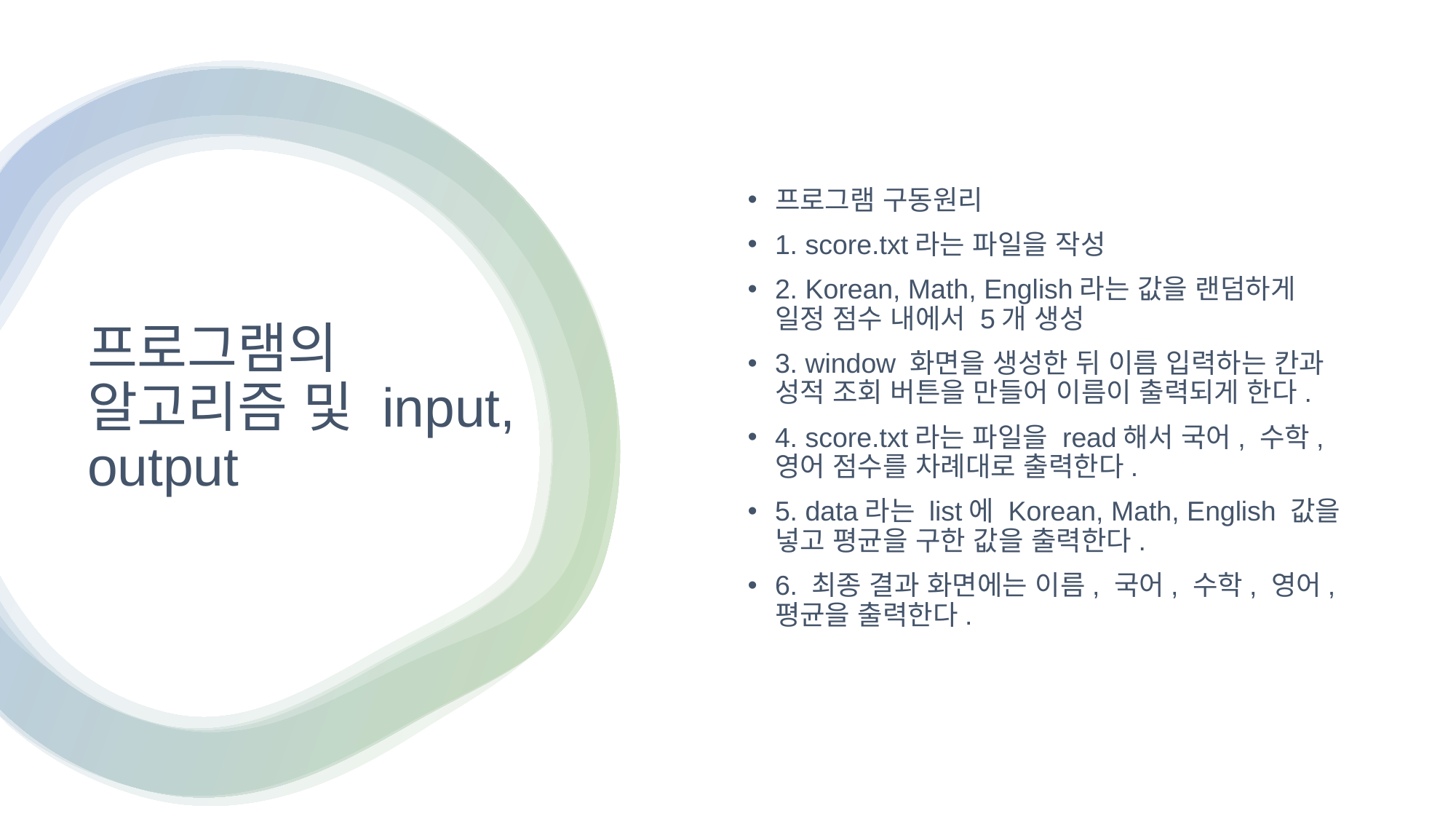

프로그램 구동원리
1. score.txt라는 파일을 작성
2. Korean, Math, English라는 값을 랜덤하게 일정 점수 내에서 5개 생성
3. window 화면을 생성한 뒤 이름 입력하는 칸과 성적 조회 버튼을 만들어 이름이 출력되게 한다.
4. score.txt라는 파일을 read해서 국어, 수학, 영어 점수를 차례대로 출력한다.
5. data라는 list에 Korean, Math, English 값을 넣고 평균을 구한 값을 출력한다.
6. 최종 결과 화면에는 이름, 국어, 수학, 영어, 평균을 출력한다.
# 프로그램의 알고리즘 및 input, output